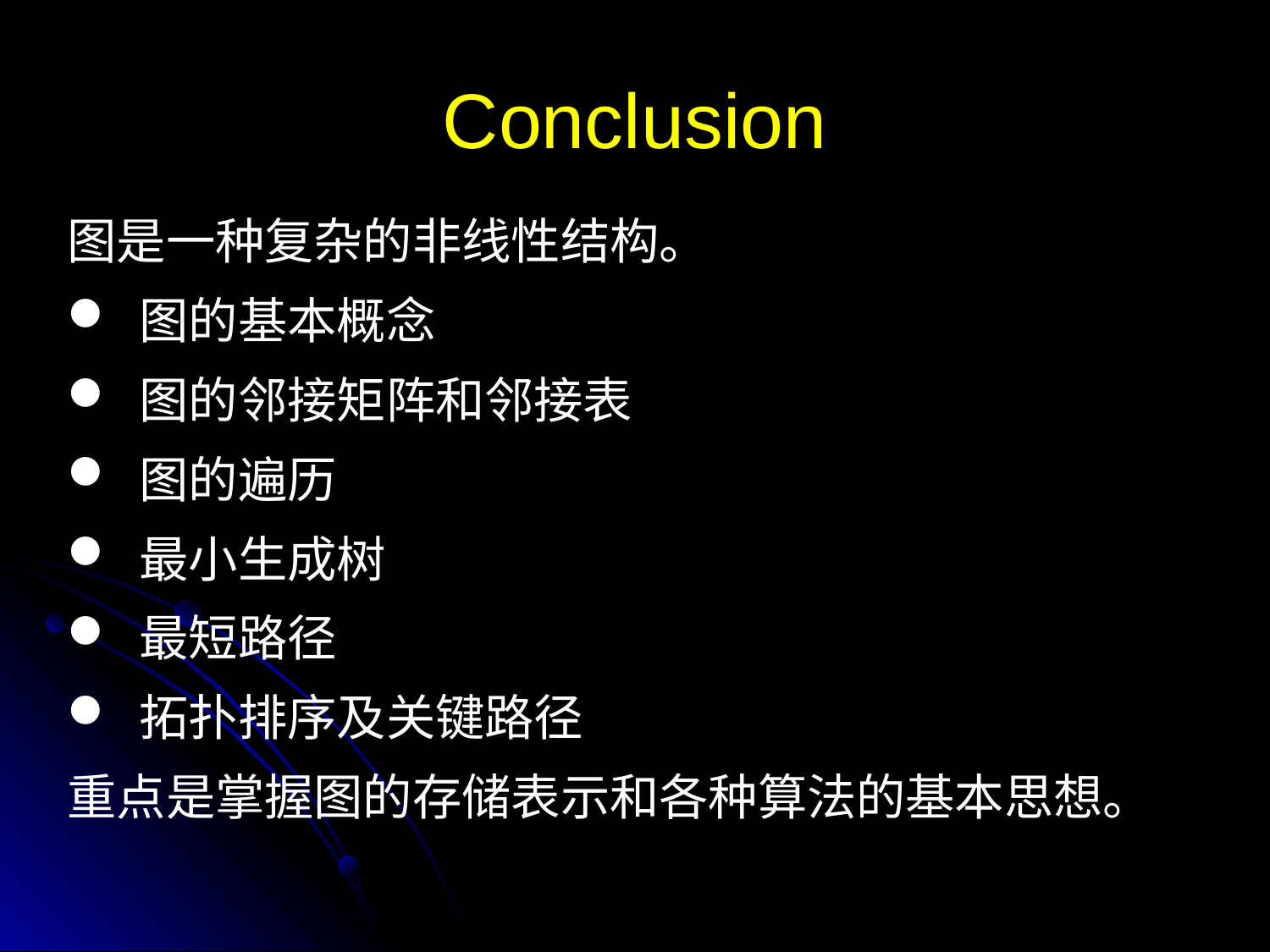

# Conclusion
图是一种复杂的非线性结构。
 图的基本概念
 图的邻接矩阵和邻接表
 图的遍历
 最小生成树
 最短路径
 拓扑排序及关键路径
重点是掌握图的存储表示和各种算法的基本思想。